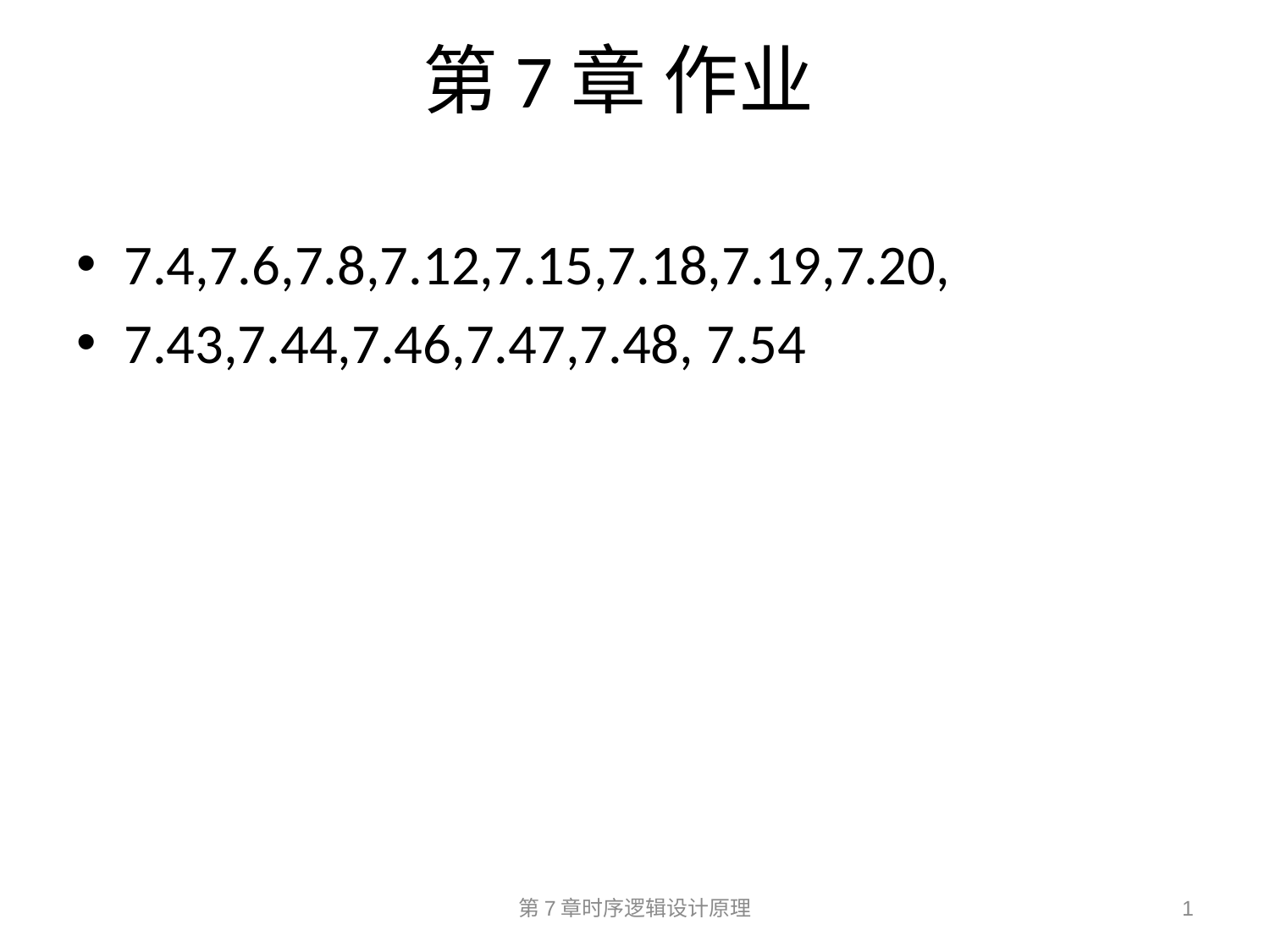

# 第7章 作业
7.4,7.6,7.8,7.12,7.15,7.18,7.19,7.20,
7.43,7.44,7.46,7.47,7.48, 7.54
第7章时序逻辑设计原理
1